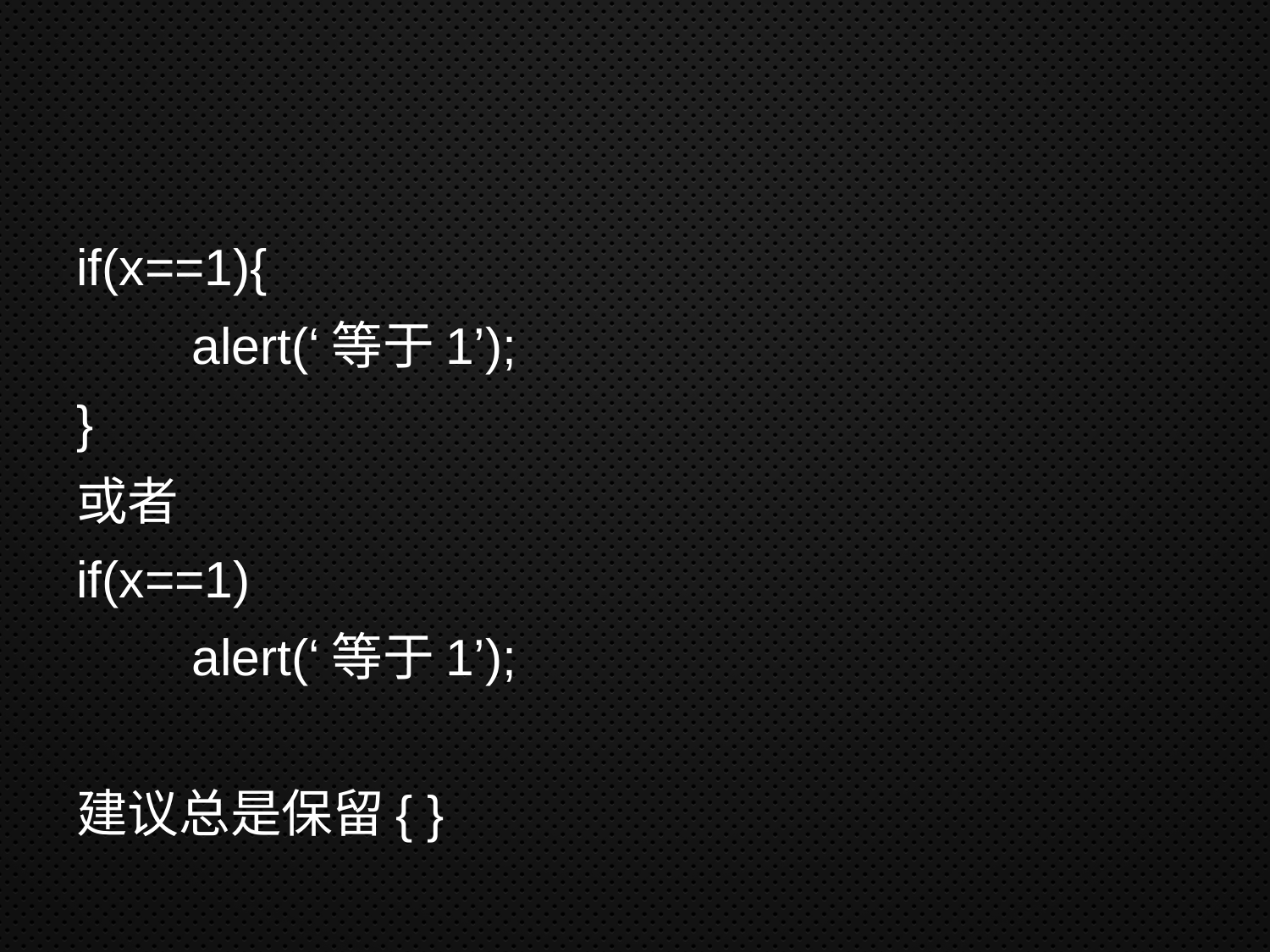

#
if(x==1){
	alert(‘等于1’);
}
或者
if(x==1)
	alert(‘等于1’);

建议总是保留{ }